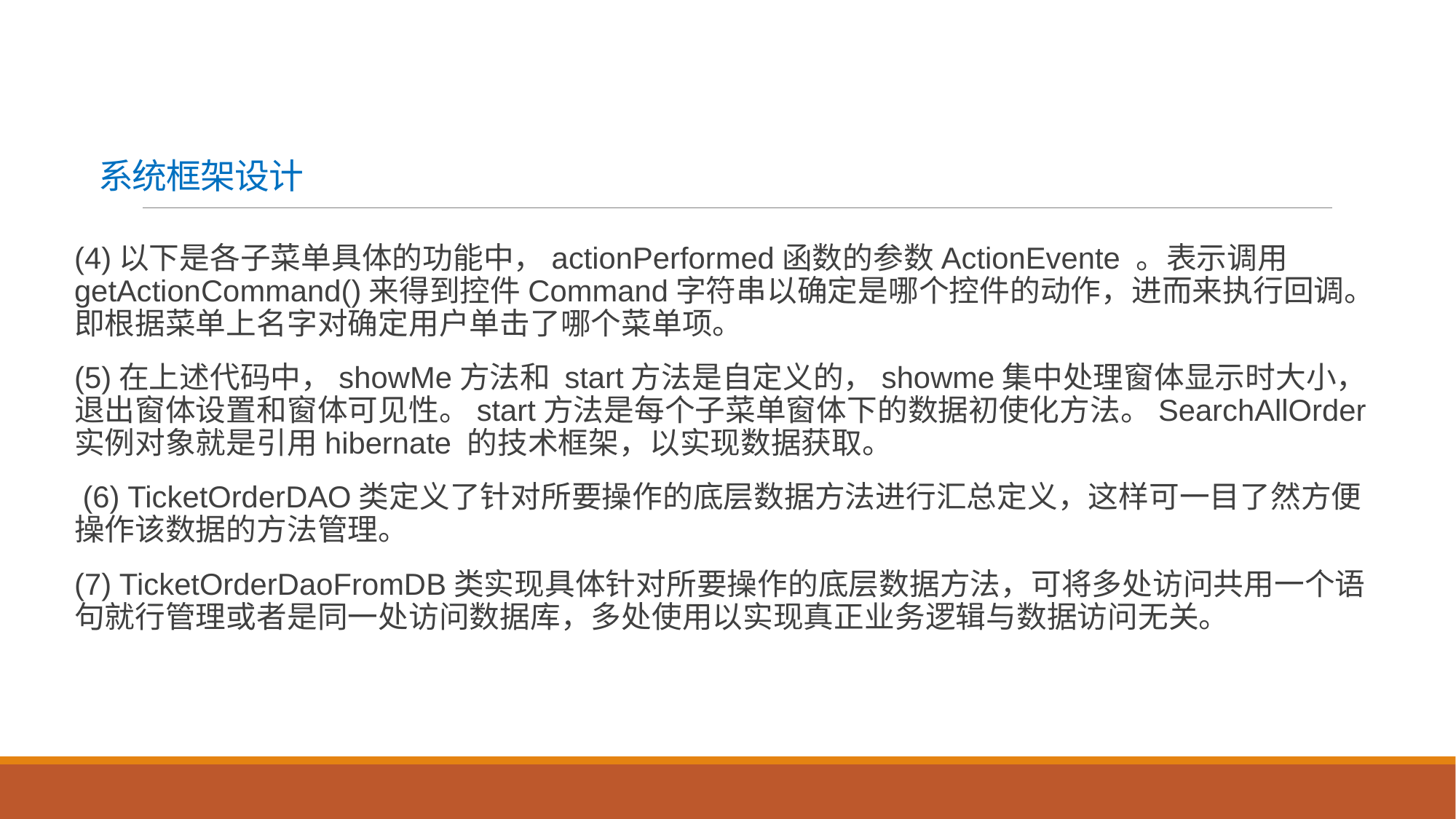

# 系统框架设计
(4)以下是各子菜单具体的功能中，actionPerformed函数的参数ActionEvente 。表示调用getActionCommand()来得到控件Command字符串以确定是哪个控件的动作，进而来执行回调。即根据菜单上名字对确定用户单击了哪个菜单项。
(5)在上述代码中，showMe方法和 start方法是自定义的，showme集中处理窗体显示时大小，退出窗体设置和窗体可见性。start方法是每个子菜单窗体下的数据初使化方法。SearchAllOrder 实例对象就是引用hibernate 的技术框架，以实现数据获取。
 (6) TicketOrderDAO类定义了针对所要操作的底层数据方法进行汇总定义，这样可一目了然方便操作该数据的方法管理。
(7) TicketOrderDaoFromDB类实现具体针对所要操作的底层数据方法，可将多处访问共用一个语句就行管理或者是同一处访问数据库，多处使用以实现真正业务逻辑与数据访问无关。